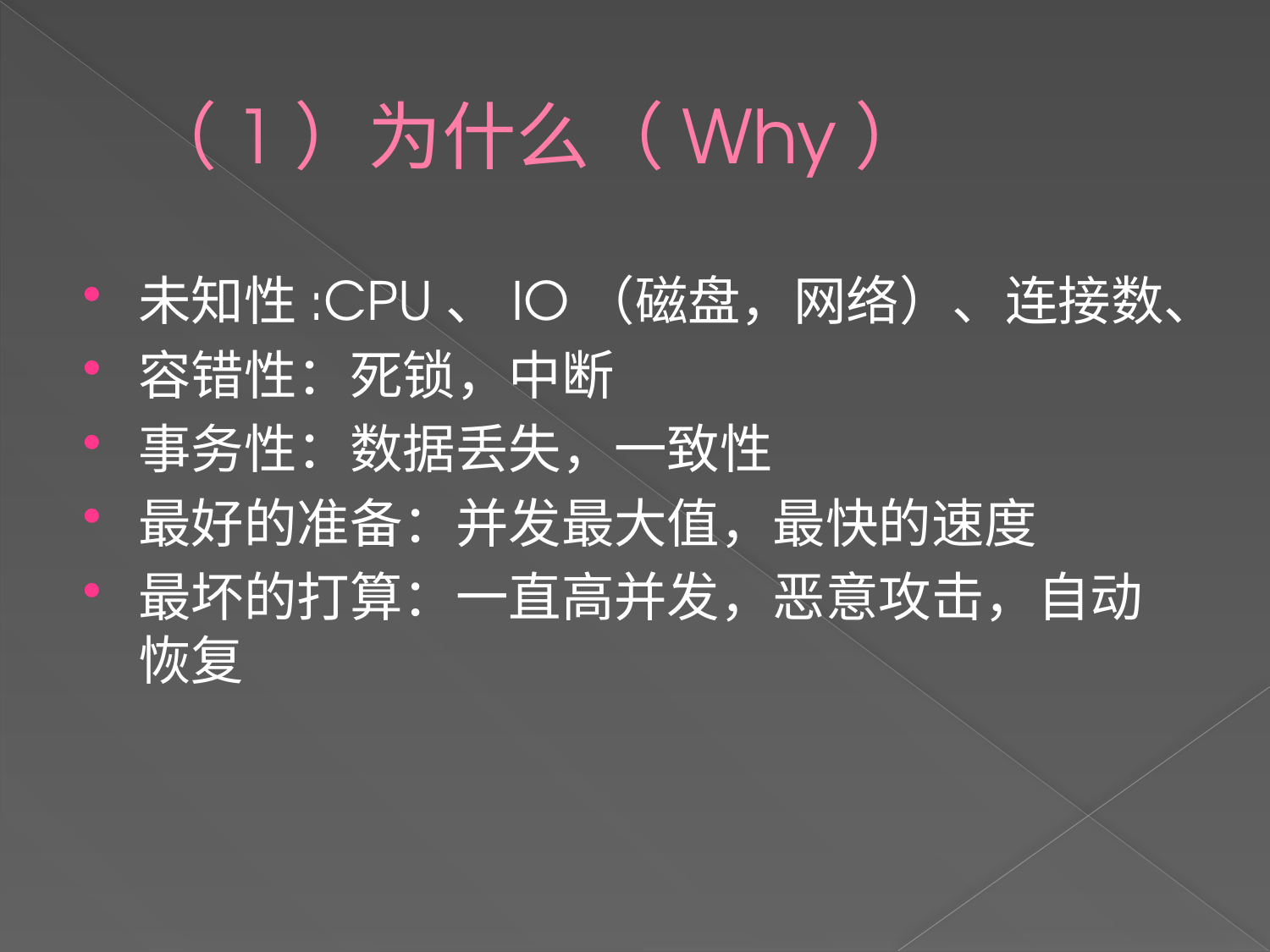

# （1）为什么（Why）
未知性:CPU、IO（磁盘，网络）、连接数、
容错性：死锁，中断
事务性：数据丢失，一致性
最好的准备：并发最大值，最快的速度
最坏的打算：一直高并发，恶意攻击，自动恢复